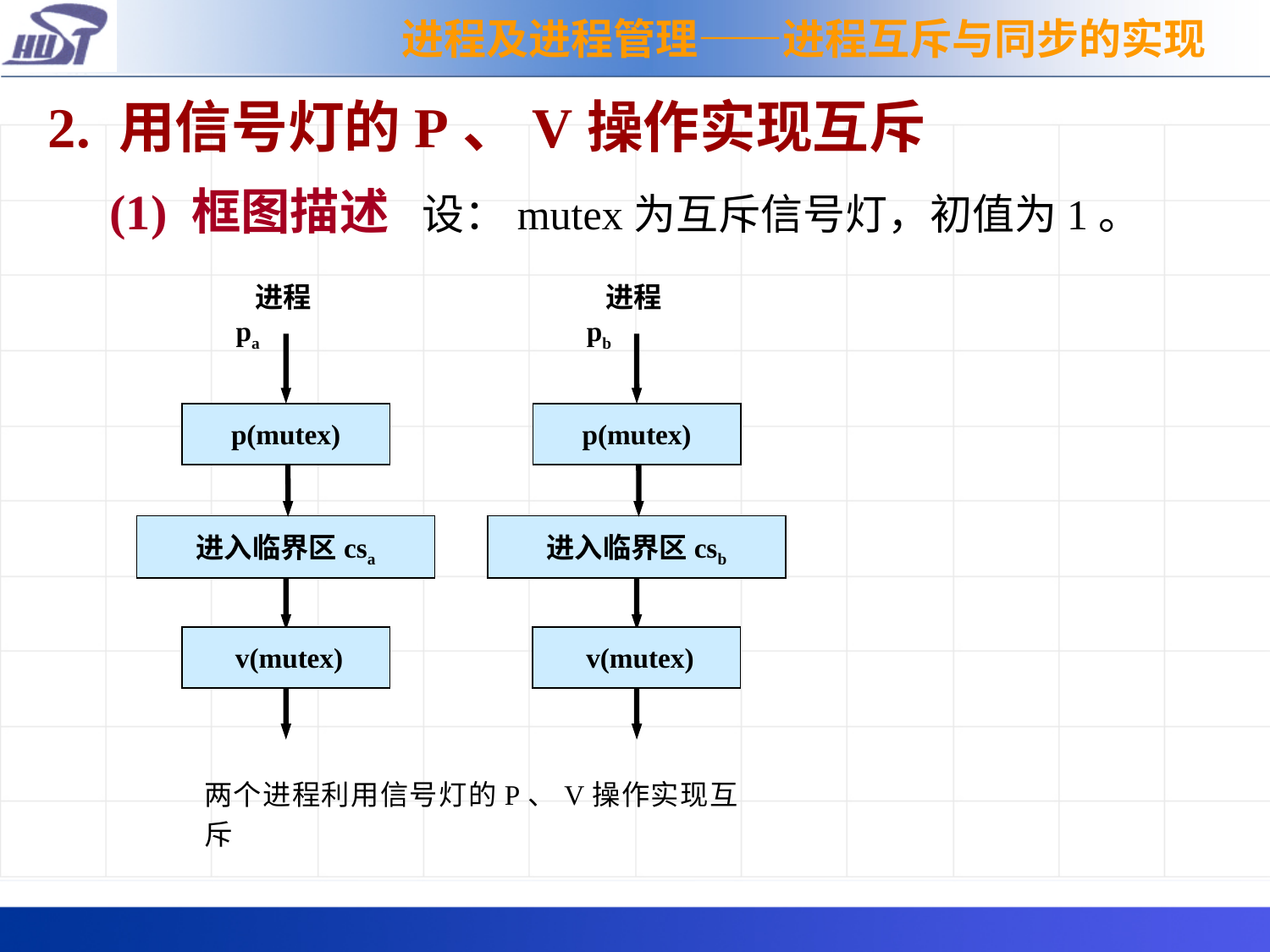

进程及进程管理——进程互斥与同步的实现
2. 用信号灯的P、V操作实现互斥
     (1) 框图描述   设：mutex为互斥信号灯，初值为1。
  进程 pa

p(mutex)

进入临界区csa

 v(mutex)

  进程 pb

p(mutex)

进入临界区csb

 v(mutex)

两个进程利用信号灯的P、V操作实现互斥